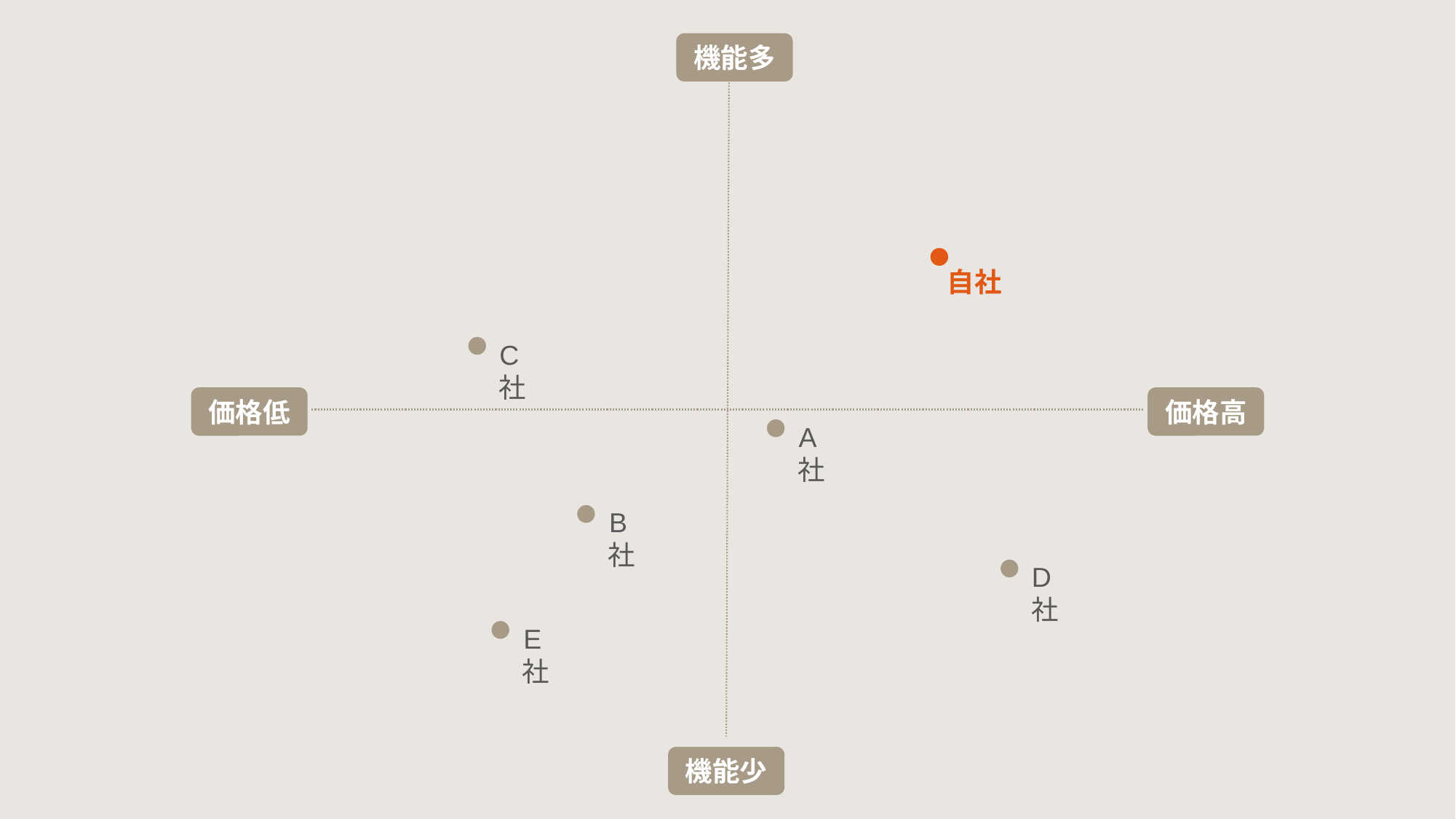

機能多
自社

C社

価格低
価格高
A社

B社

D社

E社

機能少